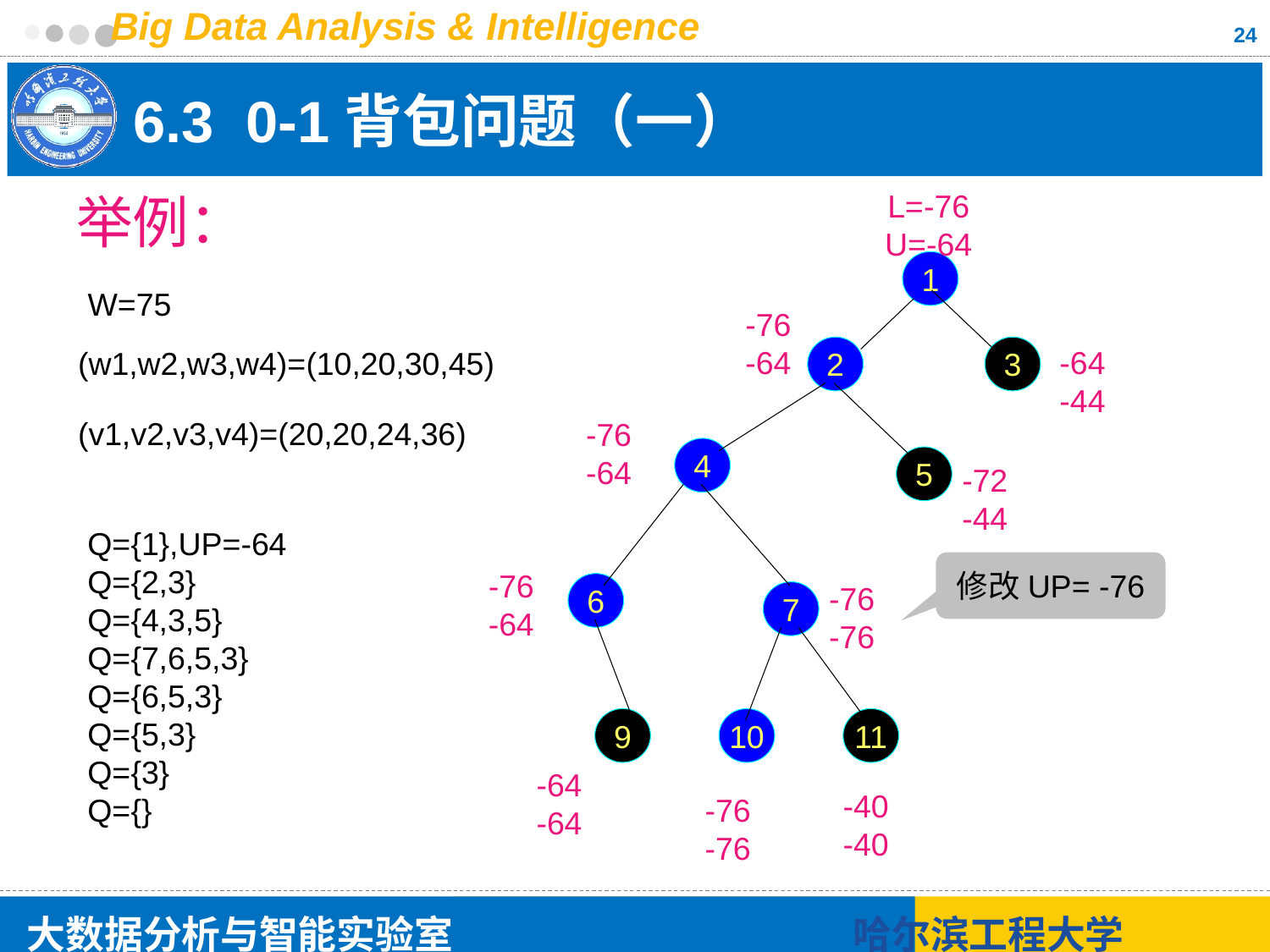

24
# 6.3  0-1背包问题（一）
举例：
L=-76
U=-64
1

-76
-64

-64
-44
2
3

-76
-64
4
5
-72
-44

-76
-64
-76
-76
6
7

9
10
11
-64
-64
-40
-40
-76
-76
W=75
(w1,w2,w3,w4)=(10,20,30,45)
(v1,v2,v3,v4)=(20,20,24,36)
Q={1},UP=-64
Q={2,3}
Q={4,3,5}
Q={7,6,5,3}
Q={6,5,3}
Q={5,3}
Q={3}
Q={}
修改UP= -76